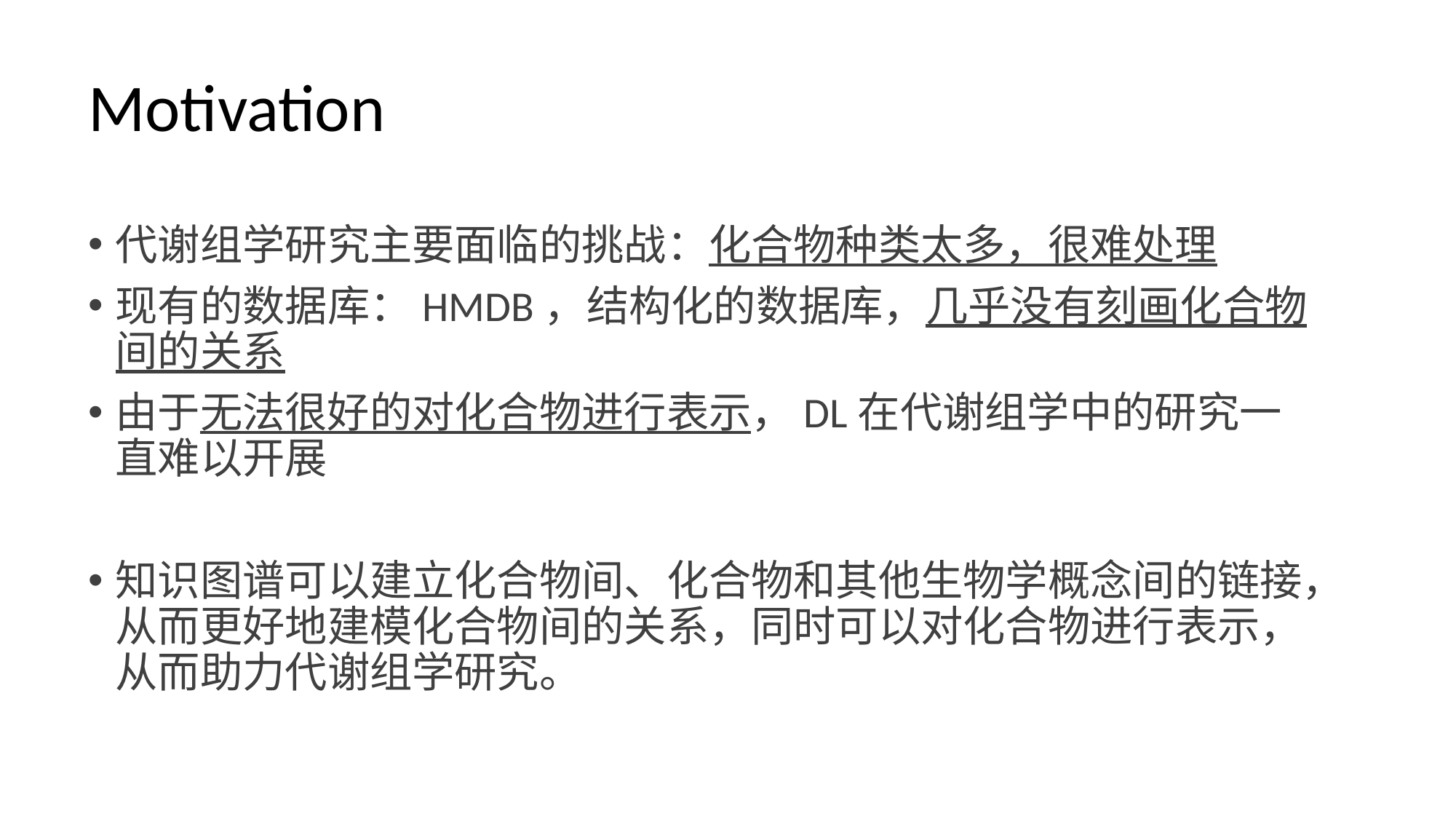

# Motivation
代谢组学研究主要面临的挑战：化合物种类太多，很难处理
现有的数据库：HMDB，结构化的数据库，几乎没有刻画化合物间的关系
由于无法很好的对化合物进行表示，DL在代谢组学中的研究一直难以开展

知识图谱可以建立化合物间、化合物和其他生物学概念间的链接，从而更好地建模化合物间的关系，同时可以对化合物进行表示，从而助力代谢组学研究。